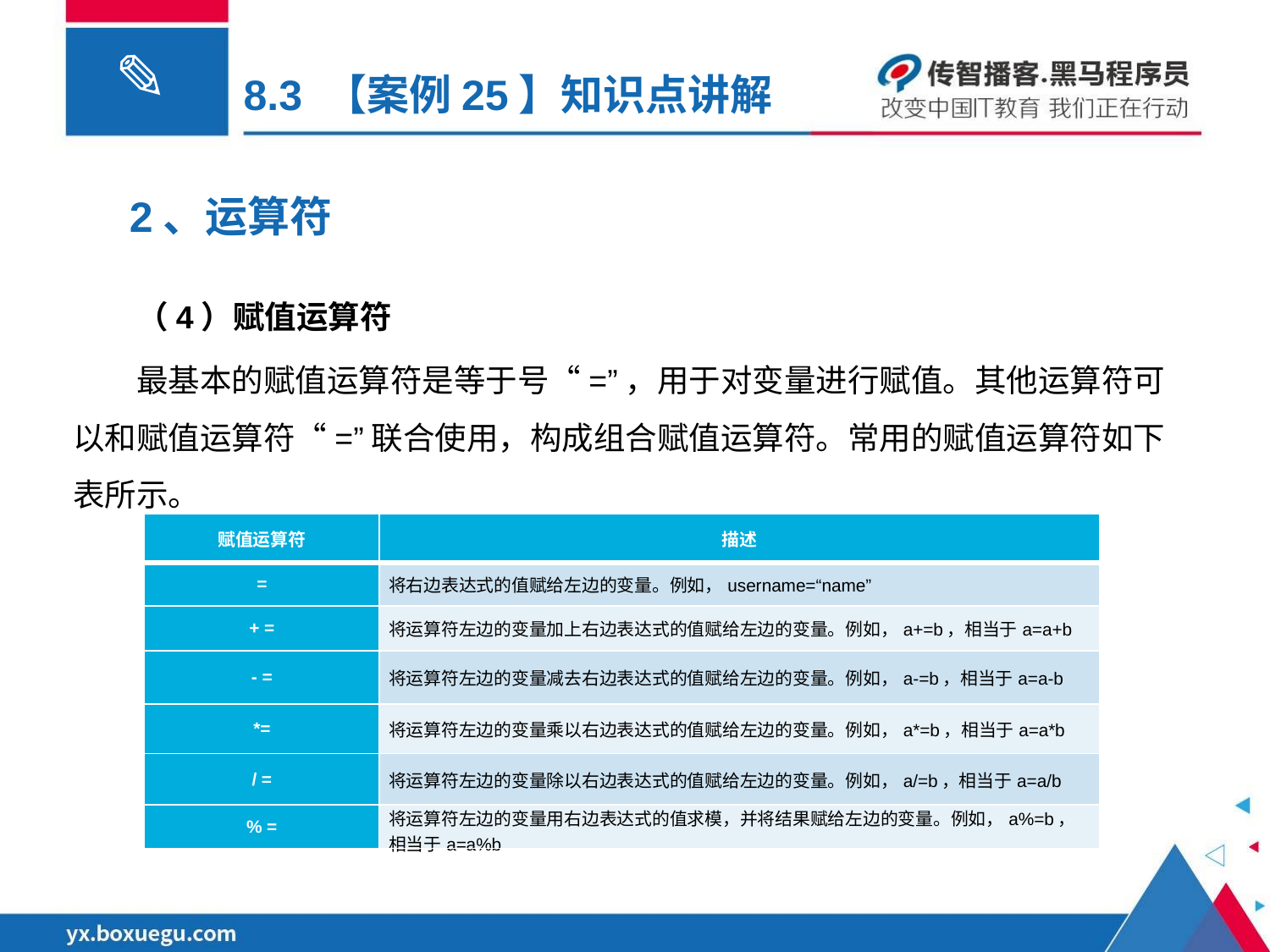

# 8.3 【案例25】知识点讲解
2、运算符
（4）赋值运算符
最基本的赋值运算符是等于号“=”，用于对变量进行赋值。其他运算符可以和赋值运算符“=”联合使用，构成组合赋值运算符。常用的赋值运算符如下表所示。
| 赋值运算符 | 描述 |
| --- | --- |
| = | 将右边表达式的值赋给左边的变量。例如，username=“name” |
| + = | 将运算符左边的变量加上右边表达式的值赋给左边的变量。例如，a+=b，相当于a=a+b |
| - = | 将运算符左边的变量减去右边表达式的值赋给左边的变量。例如，a-=b，相当于a=a-b |
| \*= | 将运算符左边的变量乘以右边表达式的值赋给左边的变量。例如，a\*=b，相当于a=a\*b |
| / = | 将运算符左边的变量除以右边表达式的值赋给左边的变量。例如，a/=b，相当于a=a/b |
| % = | 将运算符左边的变量用右边表达式的值求模，并将结果赋给左边的变量。例如，a%=b，相当于a=a%b |